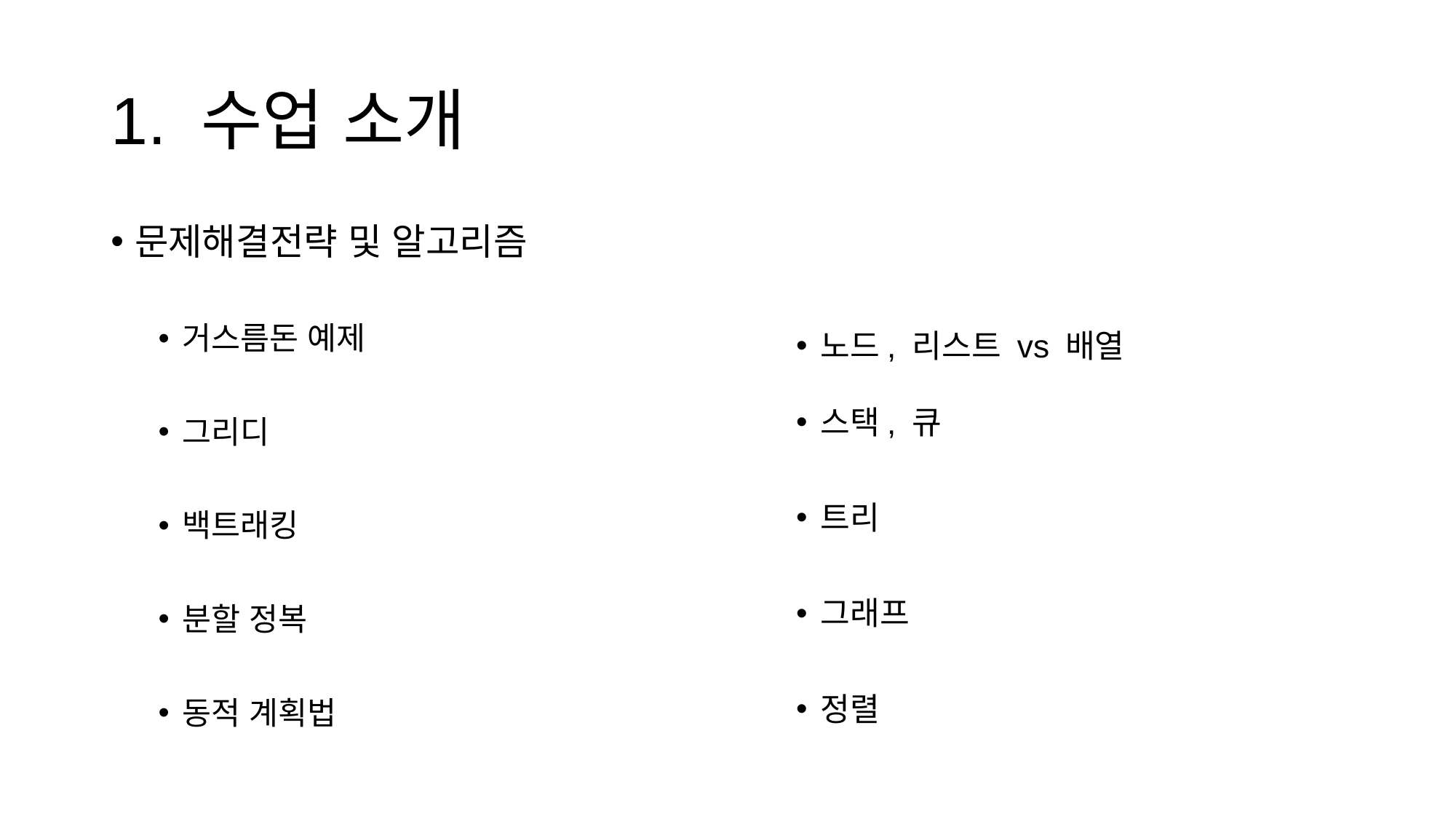

# 1. 수업 소개
문제해결전략 및 알고리즘

거스름돈 예제

그리디

백트래킹

분할 정복

동적 계획법

노드, 리스트 vs 배열
스택, 큐

트리

그래프

정렬